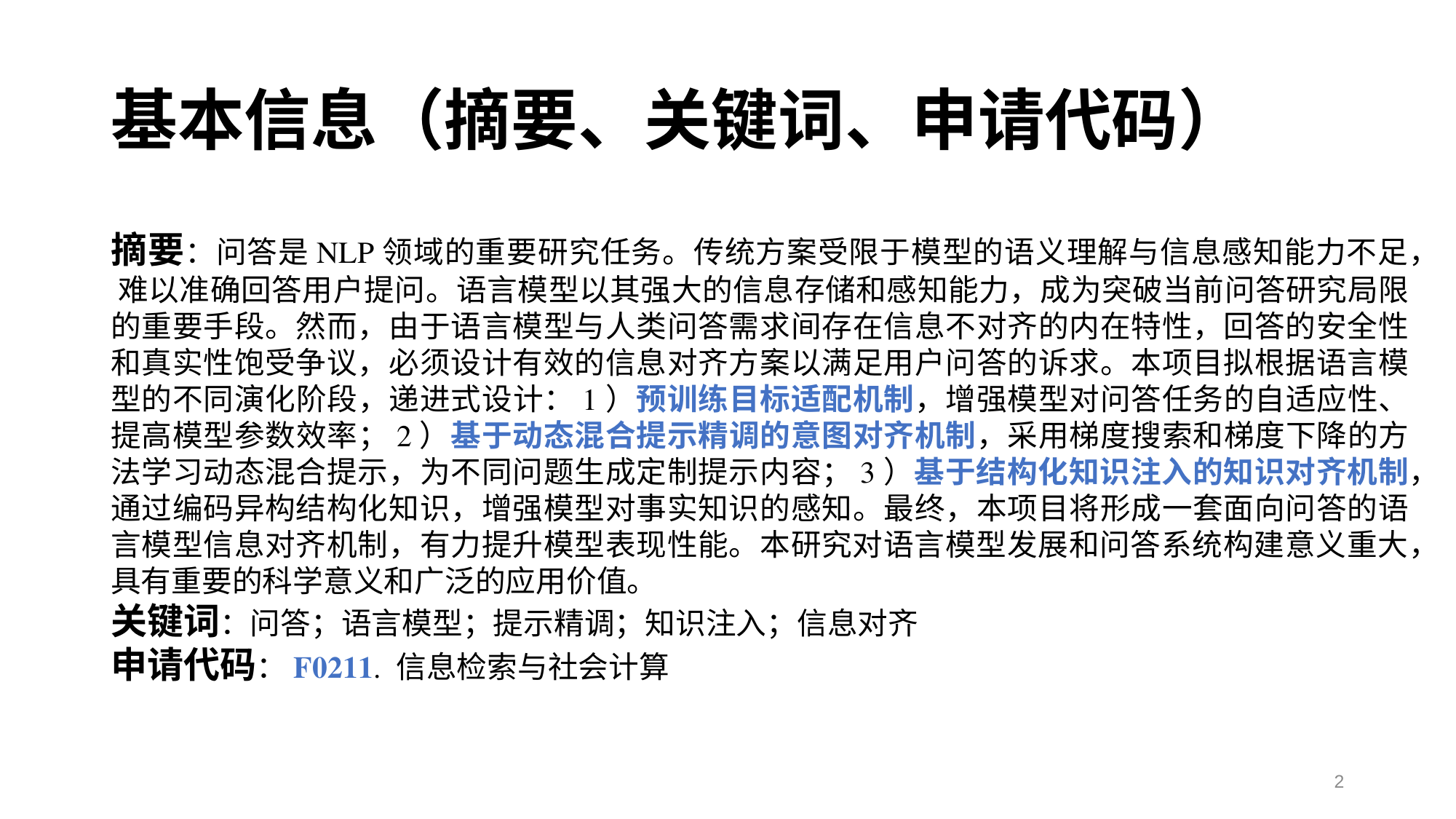

# 基本信息（摘要、关键词、申请代码）
摘要：问答是NLP领域的重要研究任务。传统方案受限于模型的语义理解与信息感知能力不足， 难以准确回答用户提问。语言模型以其强大的信息存储和感知能力，成为突破当前问答研究局限的重要手段。然而，由于语言模型与人类问答需求间存在信息不对齐的内在特性，回答的安全性和真实性饱受争议，必须设计有效的信息对齐方案以满足用户问答的诉求。本项目拟根据语言模型的不同演化阶段，递进式设计：1）预训练目标适配机制，增强模型对问答任务的自适应性、提高模型参数效率；2）基于动态混合提示精调的意图对齐机制，采用梯度搜索和梯度下降的方法学习动态混合提示，为不同问题生成定制提示内容；3）基于结构化知识注入的知识对齐机制，通过编码异构结构化知识，增强模型对事实知识的感知。最终，本项目将形成一套面向问答的语言模型信息对齐机制，有力提升模型表现性能。本研究对语言模型发展和问答系统构建意义重大，具有重要的科学意义和广泛的应用价值。
关键词：问答；语言模型；提示精调；知识注入；信息对齐
申请代码：F0211. 信息检索与社会计算
2